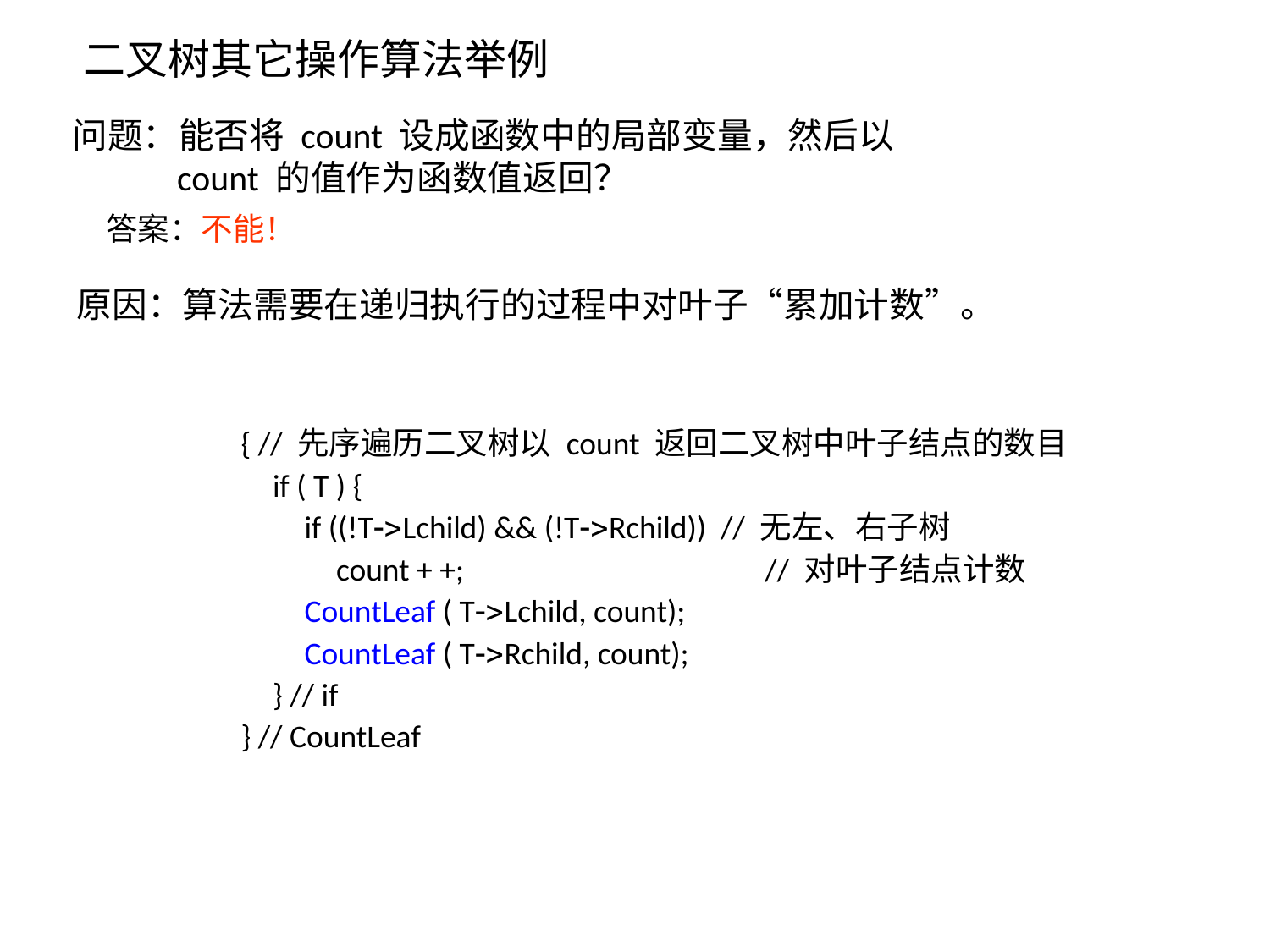

二叉树其它操作算法举例
问题：能否将 count 设成函数中的局部变量，然后以
             count 的值作为函数值返回？

  统计二叉树中叶子结点的个数
        实现此操作只需对二叉树“遍历”一遍，并在遍历过程中对
“叶子结点计数”即可。显然这个遍历的次序可以随意，只是为
了在遍历时进行计数，需要在算法的参数中设一个“计数器”。
答案：不能！
原因：算法需要在递归执行的过程中对叶子“累加计数”。
void CountLeaf (BiTree T, int &count)
　{ // 先序遍历二叉树以 count 返回二叉树中叶子结点的数目
　　if ( T ) {
　　　if ((!T−>Lchild) && (!T−>Rchild))  // 无左、右子树
　　　　count + +; 　　                     　　// 对叶子结点计数
　　　CountLeaf ( T−>Lchild, count);
　　　CountLeaf ( T−>Rchild, count);
　　} // if
　} // CountLeaf